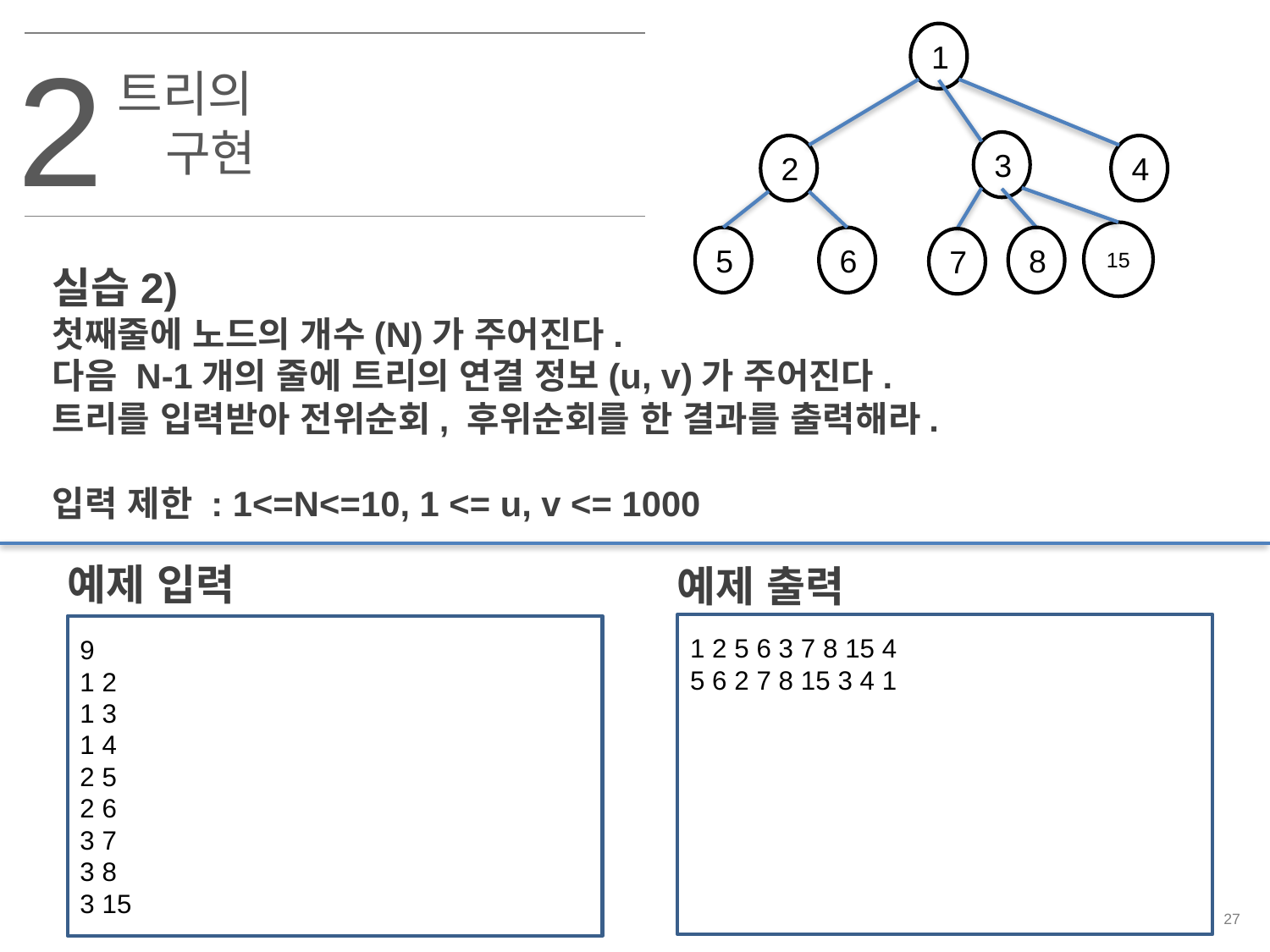

1
2
트리의 구현
3
2
4
15
5
6
8
7
실습2)
첫째줄에 노드의 개수(N)가 주어진다.
다음 N-1개의 줄에 트리의 연결 정보(u, v)가 주어진다.
트리를 입력받아 전위순회, 후위순회를 한 결과를 출력해라.

입력 제한 : 1<=N<=10, 1 <= u, v <= 1000
예제 입력
예제 출력
1 2 5 6 3 7 8 15 4
5 6 2 7 8 15 3 4 1

9
1 2
1 3
1 4
2 5
2 6
3 7
3 8
3 15